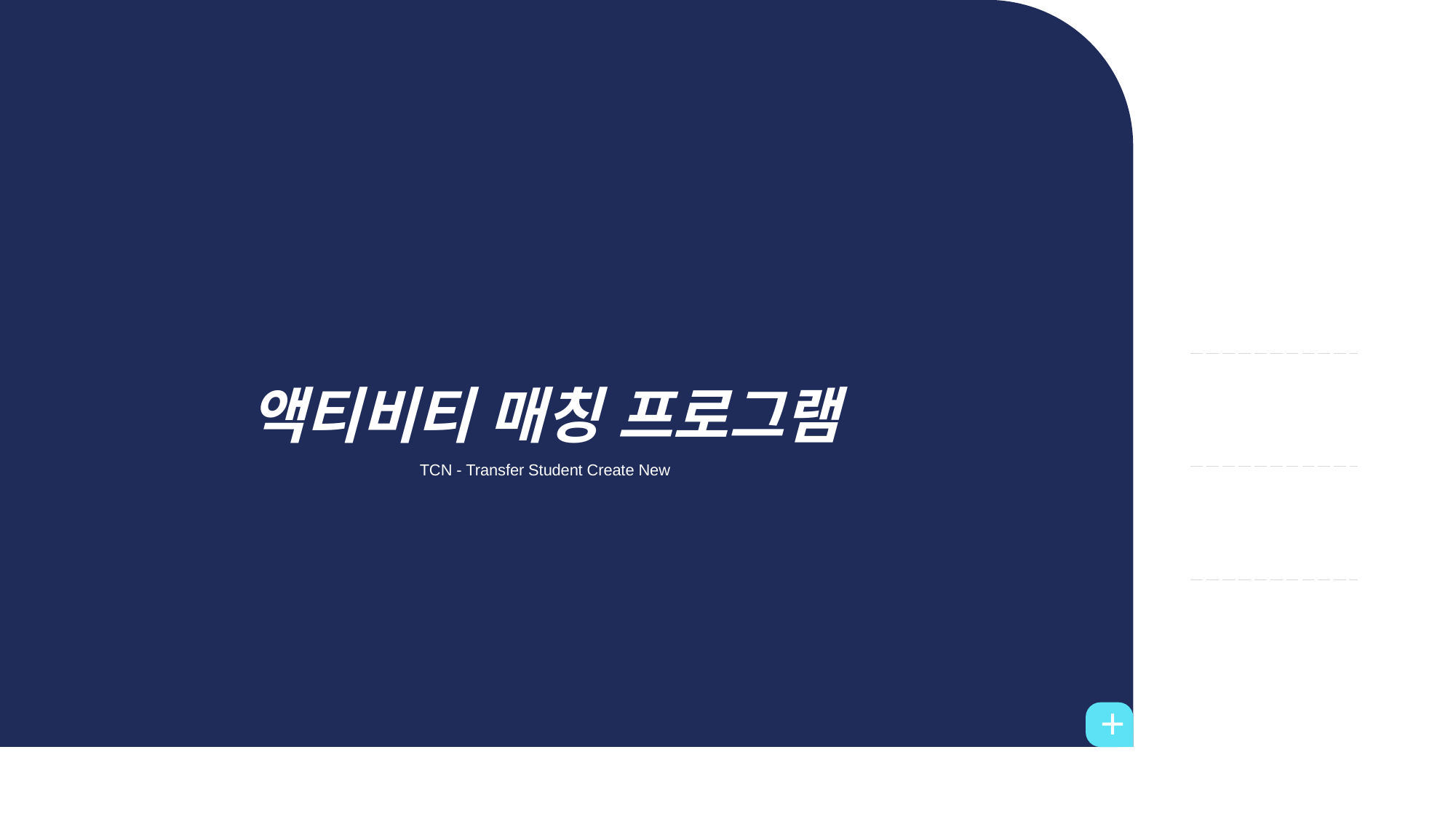

액티비티 매칭 프로그램
TCN - Transfer Student Create New
|  |
| --- |
|  |
|  |
|  |

+